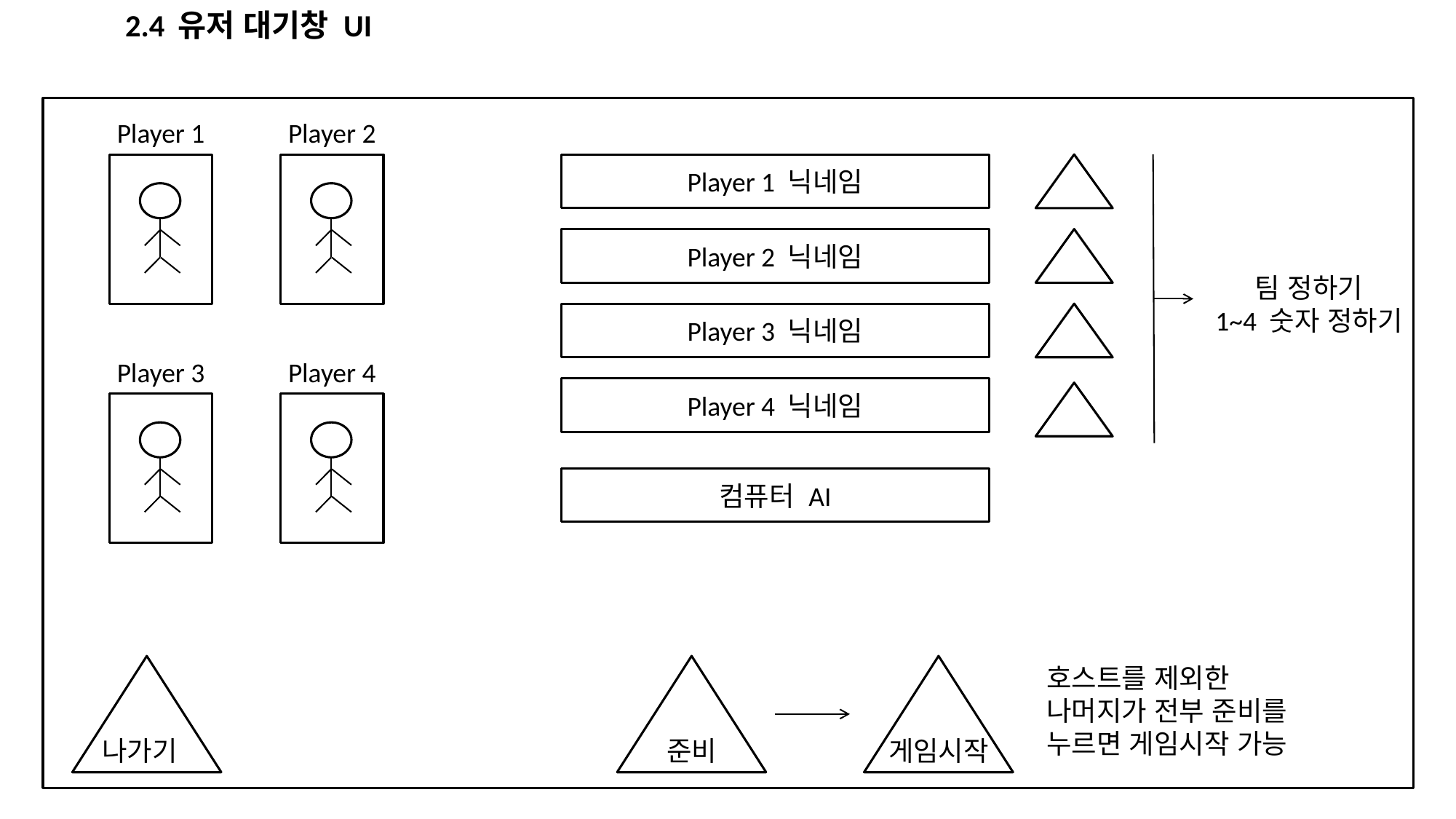

# 2.4 유저 대기창 UI

Player 1
Player 2

Player 1 닉네임

Player 2 닉네임

팀 정하기
1~4 숫자 정하기
Player 3 닉네임

Player 3
Player 4
Player 4 닉네임

컴퓨터 AI

호스트를 제외한 나머지가 전부 준비를 누르면 게임시작 가능
나가기
준비
게임시작